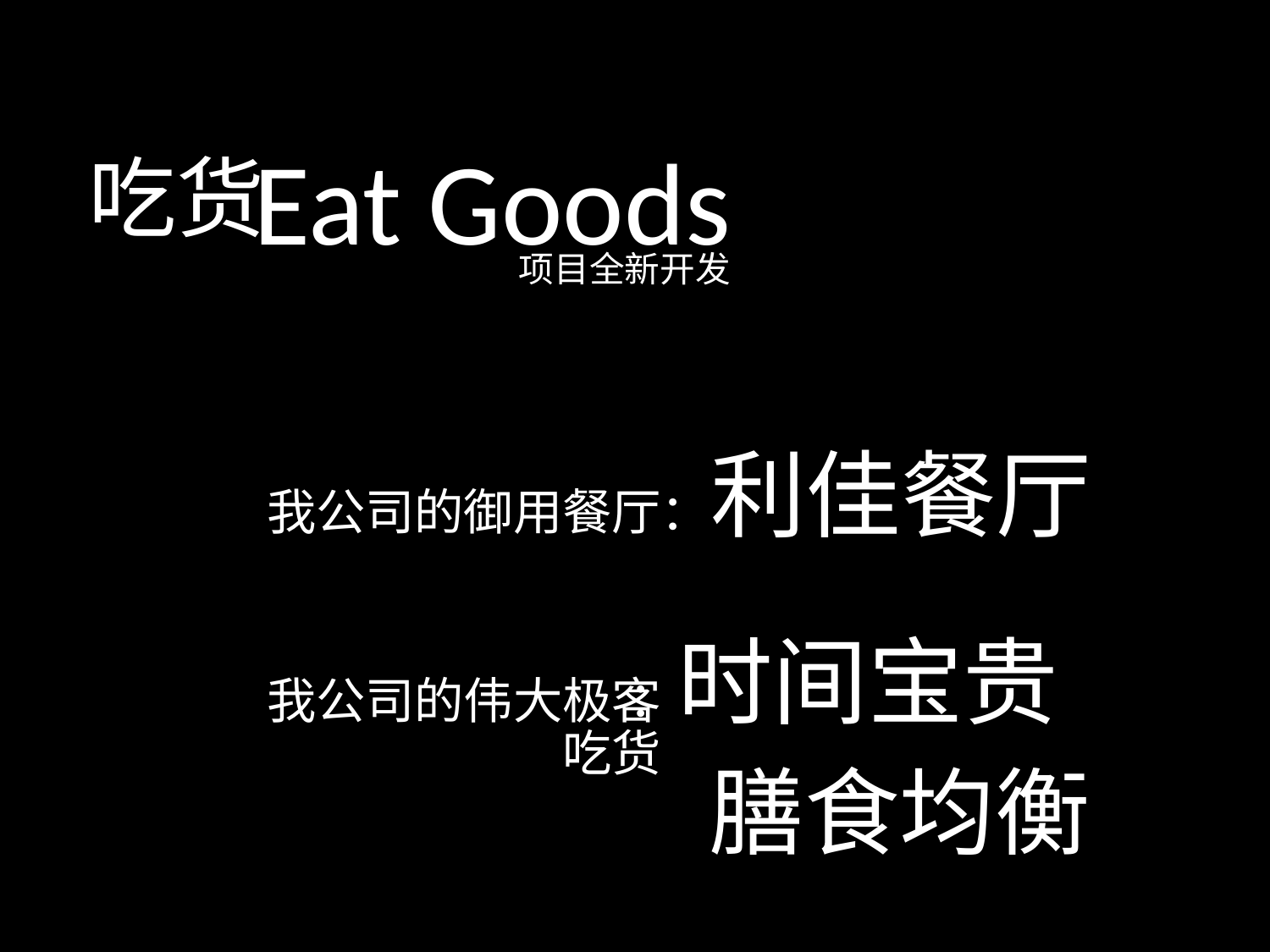

Eat Goods
吃货
项目全新开发
我公司的御用餐厅：利佳餐厅
                           ：时间宝贵

我公司的伟大极客
吃货
膳食均衡